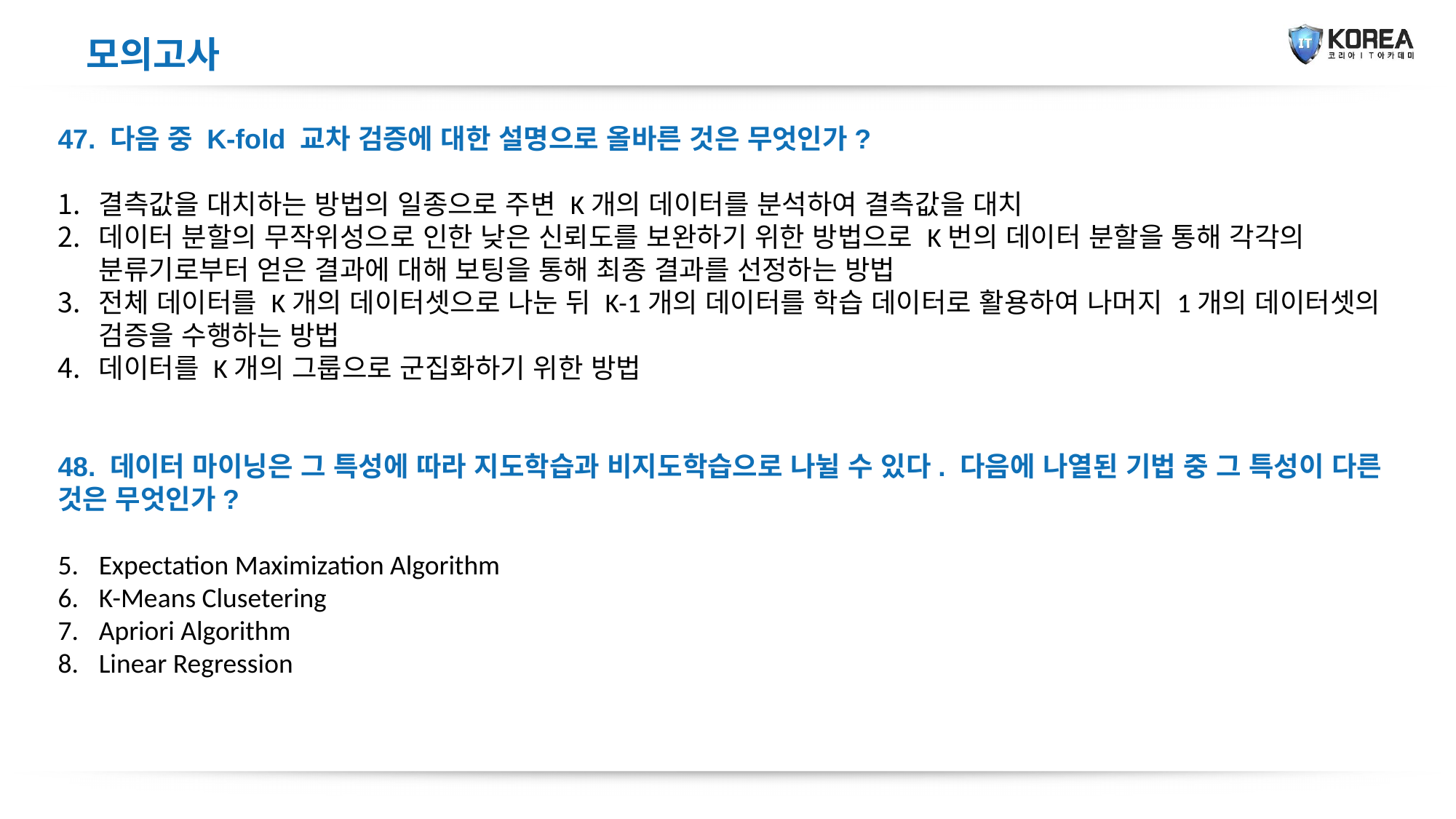

모의고사
47. 다음 중 K-fold 교차 검증에 대한 설명으로 올바른 것은 무엇인가?

결측값을 대치하는 방법의 일종으로 주변 K개의 데이터를 분석하여 결측값을 대치
데이터 분할의 무작위성으로 인한 낮은 신뢰도를 보완하기 위한 방법으로 K번의 데이터 분할을 통해 각각의 분류기로부터 얻은 결과에 대해 보팅을 통해 최종 결과를 선정하는 방법
전체 데이터를 K개의 데이터셋으로 나눈 뒤 K-1개의 데이터를 학습 데이터로 활용하여 나머지 1개의 데이터셋의 검증을 수행하는 방법
데이터를 K개의 그룹으로 군집화하기 위한 방법

48. 데이터 마이닝은 그 특성에 따라 지도학습과 비지도학습으로 나뉠 수 있다. 다음에 나열된 기법 중 그 특성이 다른 것은 무엇인가?

Expectation Maximization Algorithm
K-Means Clusetering
Apriori Algorithm
Linear Regression